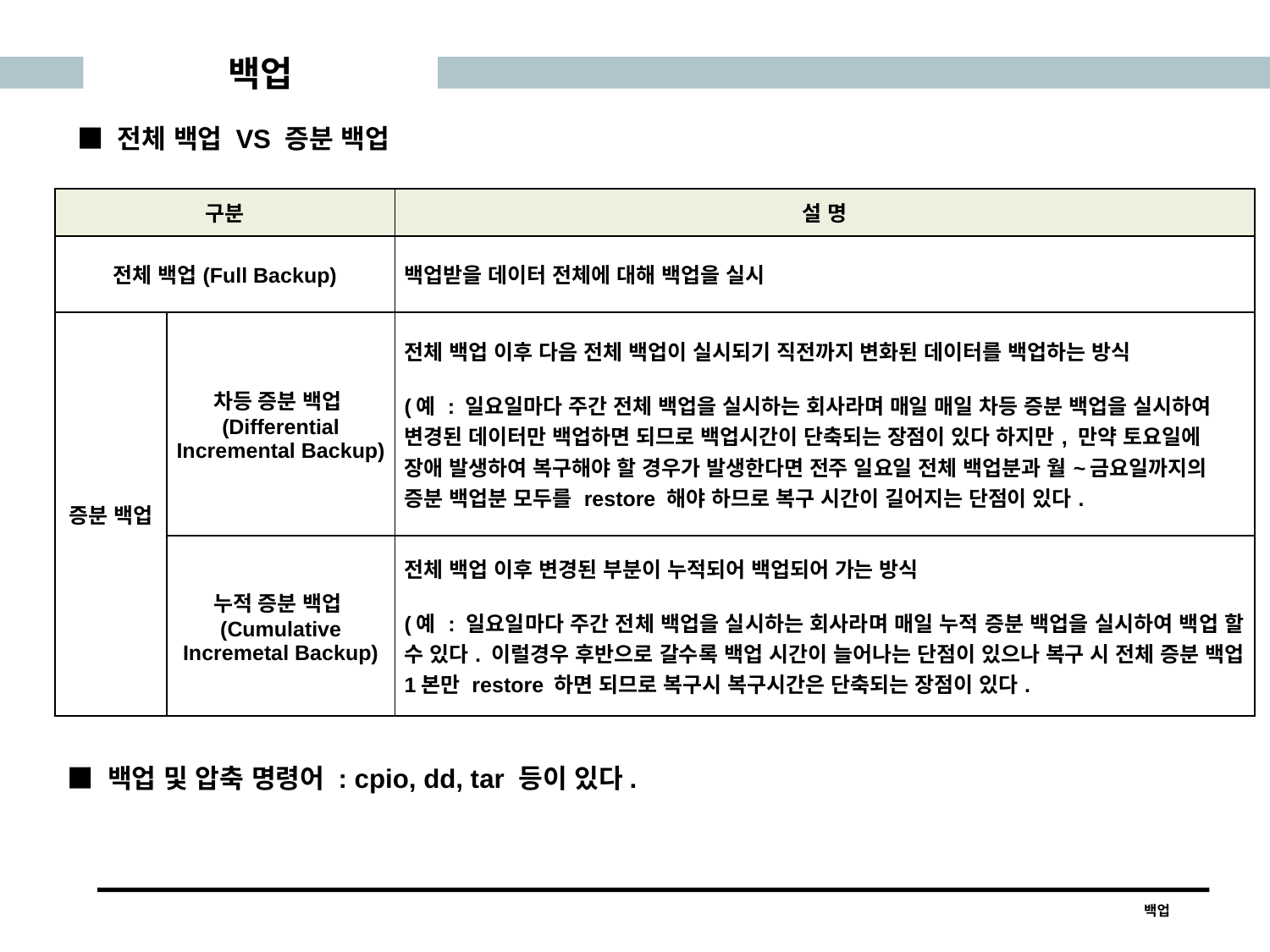

백업

■ 전체 백업 VS 증분 백업
| 구분 |  | 설 명 |
| --- | --- | --- |
| 전체 백업(Full Backup) |  | 백업받을 데이터 전체에 대해 백업을 실시 |
| 증분 백업 | 차등 증분 백업(Differential Incremental Backup) | 전체 백업 이후 다음 전체 백업이 실시되기 직전까지 변화된 데이터를 백업하는 방식 (예 : 일요일마다 주간 전체 백업을 실시하는 회사라며 매일 매일 차등 증분 백업을 실시하여 변경된 데이터만 백업하면 되므로 백업시간이 단축되는 장점이 있다 하지만, 만약 토요일에 장애 발생하여 복구해야 할 경우가 발생한다면 전주 일요일 전체 백업분과 월~금요일까지의 증분 백업분 모두를 restore 해야 하므로 복구 시간이 길어지는 단점이 있다. |
|  | 누적 증분 백업(Cumulative Incremetal Backup) | 전체 백업 이후 변경된 부분이 누적되어 백업되어 가는 방식 (예 : 일요일마다 주간 전체 백업을 실시하는 회사라며 매일 누적 증분 백업을 실시하여 백업 할 수 있다. 이럴경우 후반으로 갈수록 백업 시간이 늘어나는 단점이 있으나 복구 시 전체 증분 백업 1본만 restore 하면 되므로 복구시 복구시간은 단축되는 장점이 있다. |
■ 백업 및 압축 명령어 : cpio, dd, tar 등이 있다.

백업